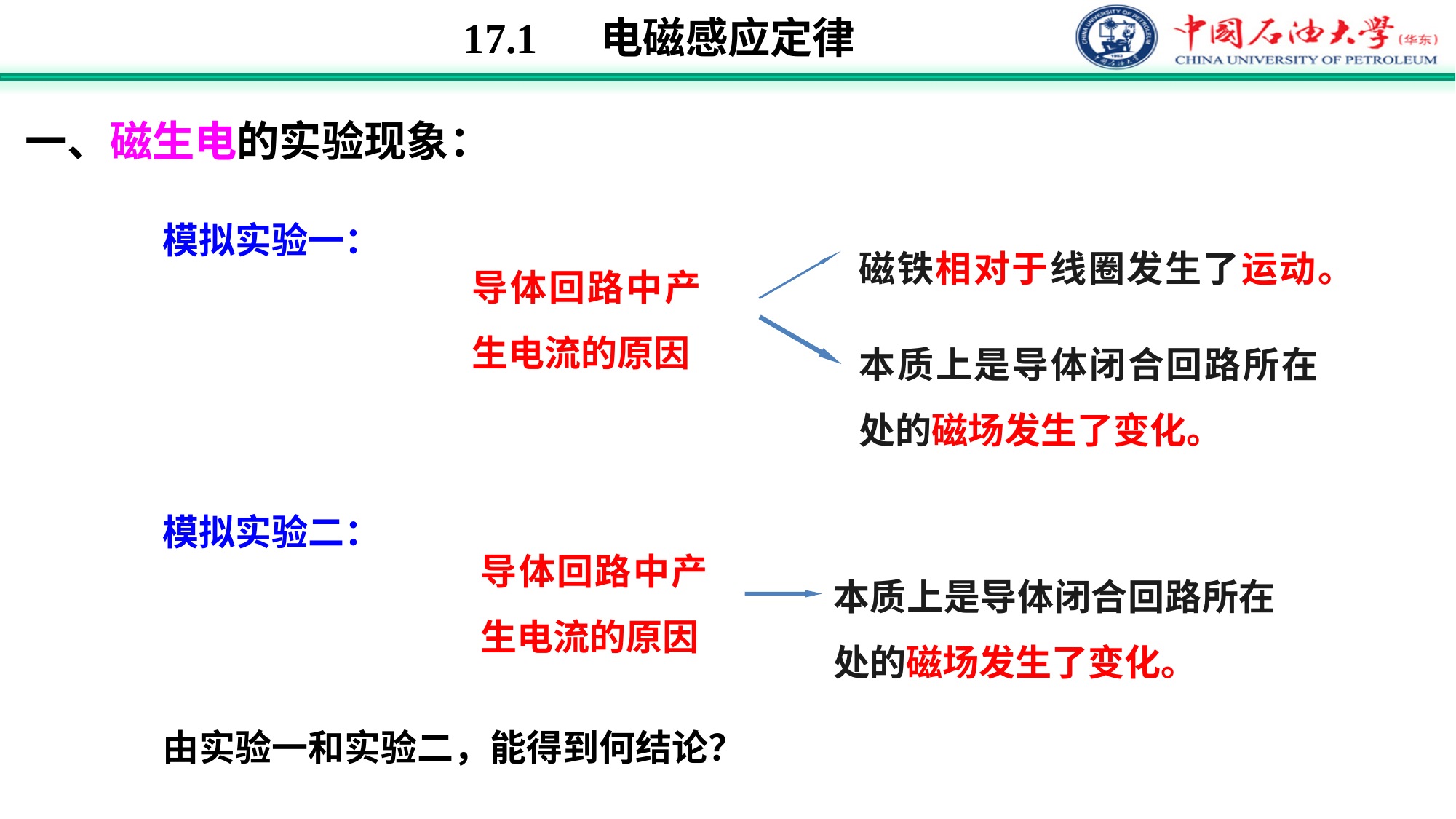

17.1     电磁感应定律
一、磁生电的实验现象：
模拟实验一：
磁铁相对于线圈发生了运动。

导体回路中产生电流的原因
本质上是导体闭合回路所在处的磁场发生了变化。

模拟实验二：
导体回路中产生电流的原因
本质上是导体闭合回路所在处的磁场发生了变化。

由实验一和实验二，能得到何结论？